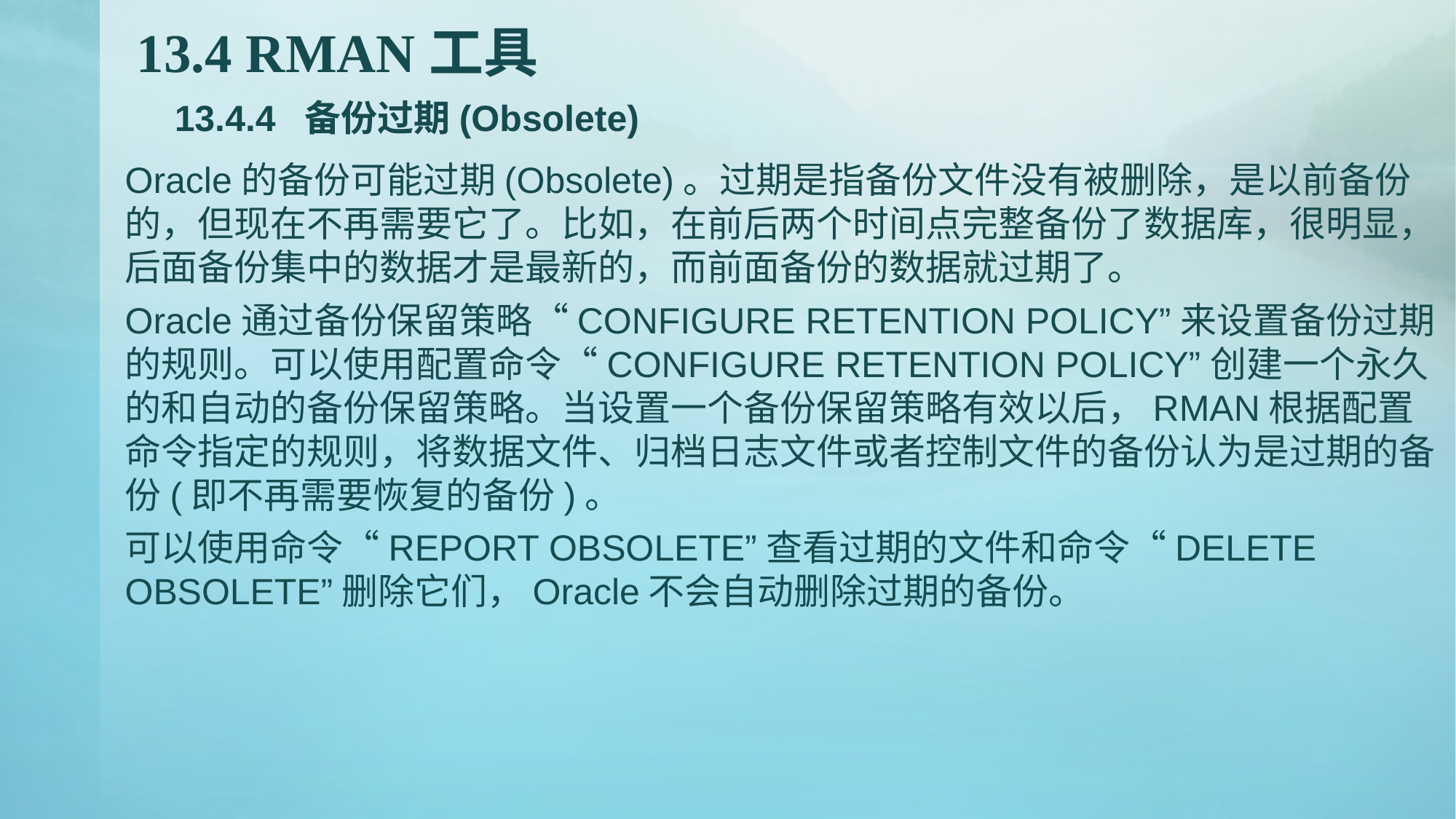

# 13.4 RMAN工具 13.4.4  备份过期(Obsolete)
Oracle的备份可能过期(Obsolete)。过期是指备份文件没有被删除，是以前备份的，但现在不再需要它了。比如，在前后两个时间点完整备份了数据库，很明显，后面备份集中的数据才是最新的，而前面备份的数据就过期了。
Oracle通过备份保留策略“CONFIGURE RETENTION POLICY”来设置备份过期的规则。可以使用配置命令“CONFIGURE RETENTION POLICY”创建一个永久的和自动的备份保留策略。当设置一个备份保留策略有效以后，RMAN根据配置命令指定的规则，将数据文件、归档日志文件或者控制文件的备份认为是过期的备份(即不再需要恢复的备份)。
可以使用命令“REPORT OBSOLETE”查看过期的文件和命令“DELETE OBSOLETE”删除它们，Oracle不会自动删除过期的备份。